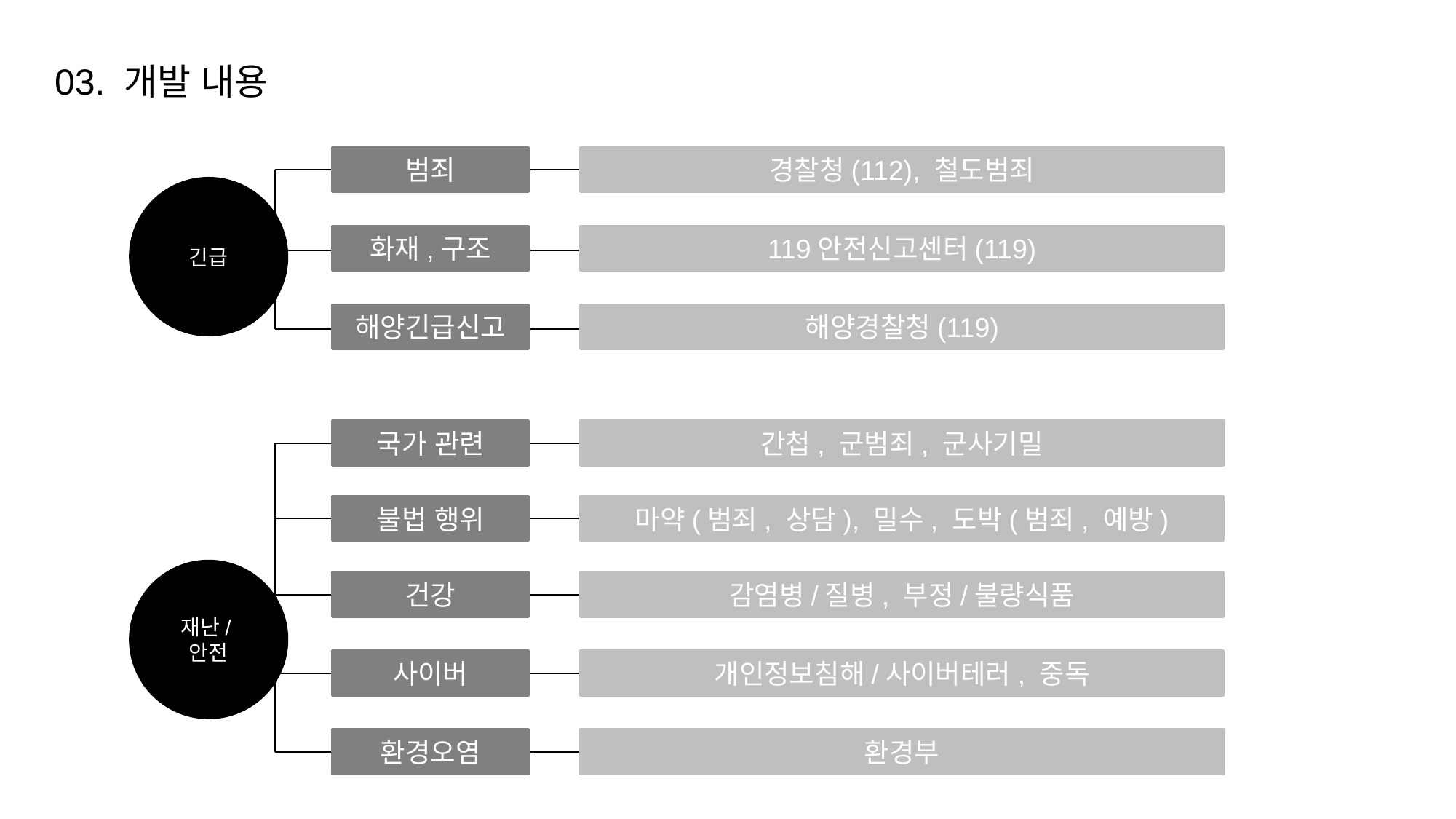

03. 개발 내용
범죄
경찰청(112), 철도범죄
긴급
119안전신고센터(119)
화재,구조
해양긴급신고
해양경찰청(119)
국가 관련
간첩, 군범죄, 군사기밀
불법 행위
마약(범죄, 상담), 밀수, 도박(범죄, 예방)
재난/안전
건강
감염병/질병, 부정/불량식품
사이버
개인정보침해/사이버테러, 중독
환경오염
환경부